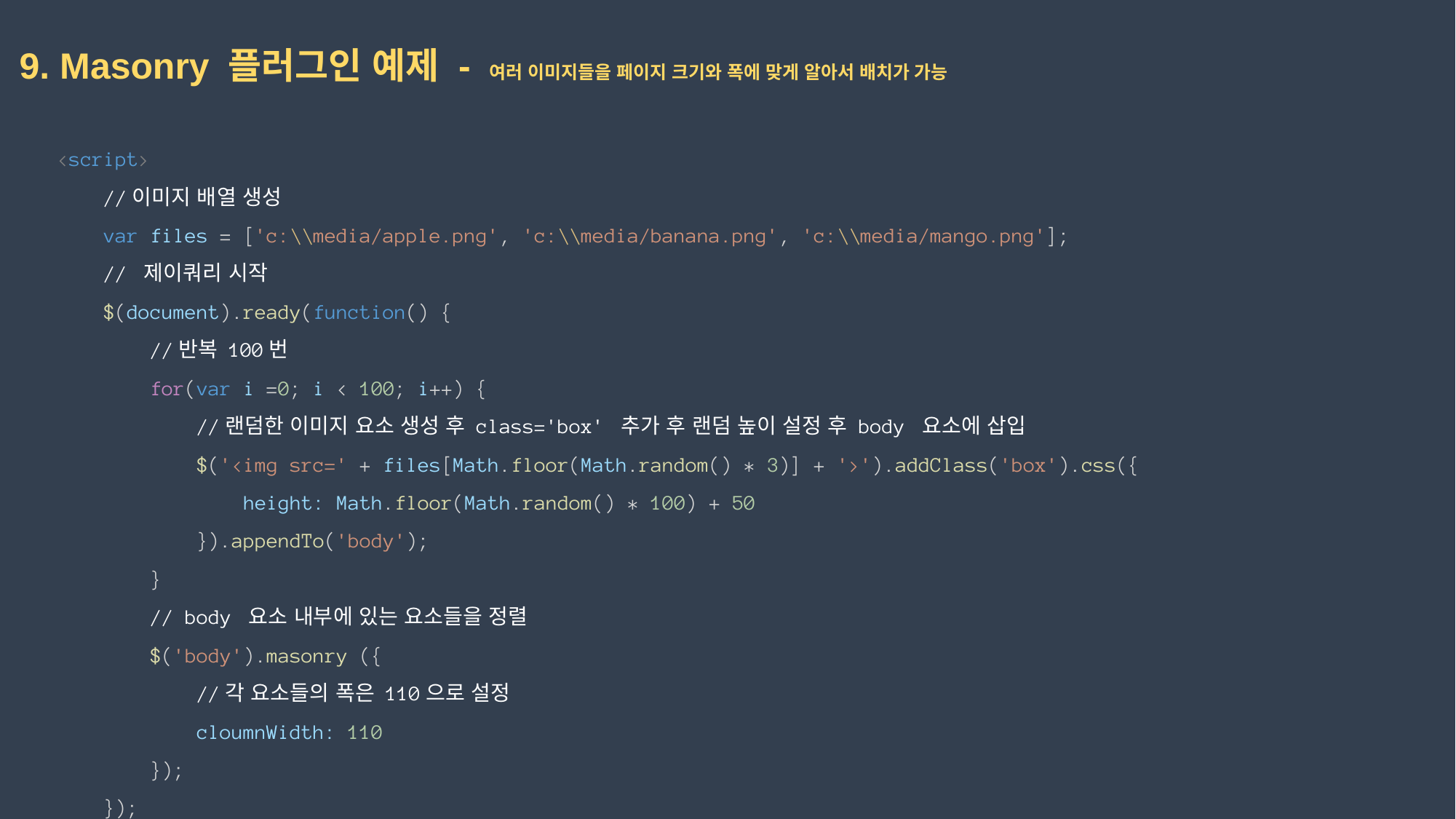

9. Masonry 플러그인 예제 - 여러 이미지들을 페이지 크기와 폭에 맞게 알아서 배치가 가능

    <script>
        //이미지 배열 생성
        var files = ['c:\\media/apple.png', 'c:\\media/banana.png', 'c:\\media/mango.png'];
        // 제이쿼리 시작
        $(document).ready(function() {
            //반복 100번
            for(var i =0; i < 100; i++) {
                //랜덤한 이미지 요소 생성 후 class='box' 추가 후 랜덤 높이 설정 후 body 요소에 삽입
                $('<img src=' + files[Math.floor(Math.random() * 3)] + '>').addClass('box').css({
                    height: Math.floor(Math.random() * 100) + 50
                }).appendTo('body');
            }
            // body 요소 내부에 있는 요소들을 정렬
            $('body').masonry ({
                //각 요소들의 폭은 110으로 설정
                cloumnWidth: 110
            });
        });
    </script>

2023-02-22
권민지